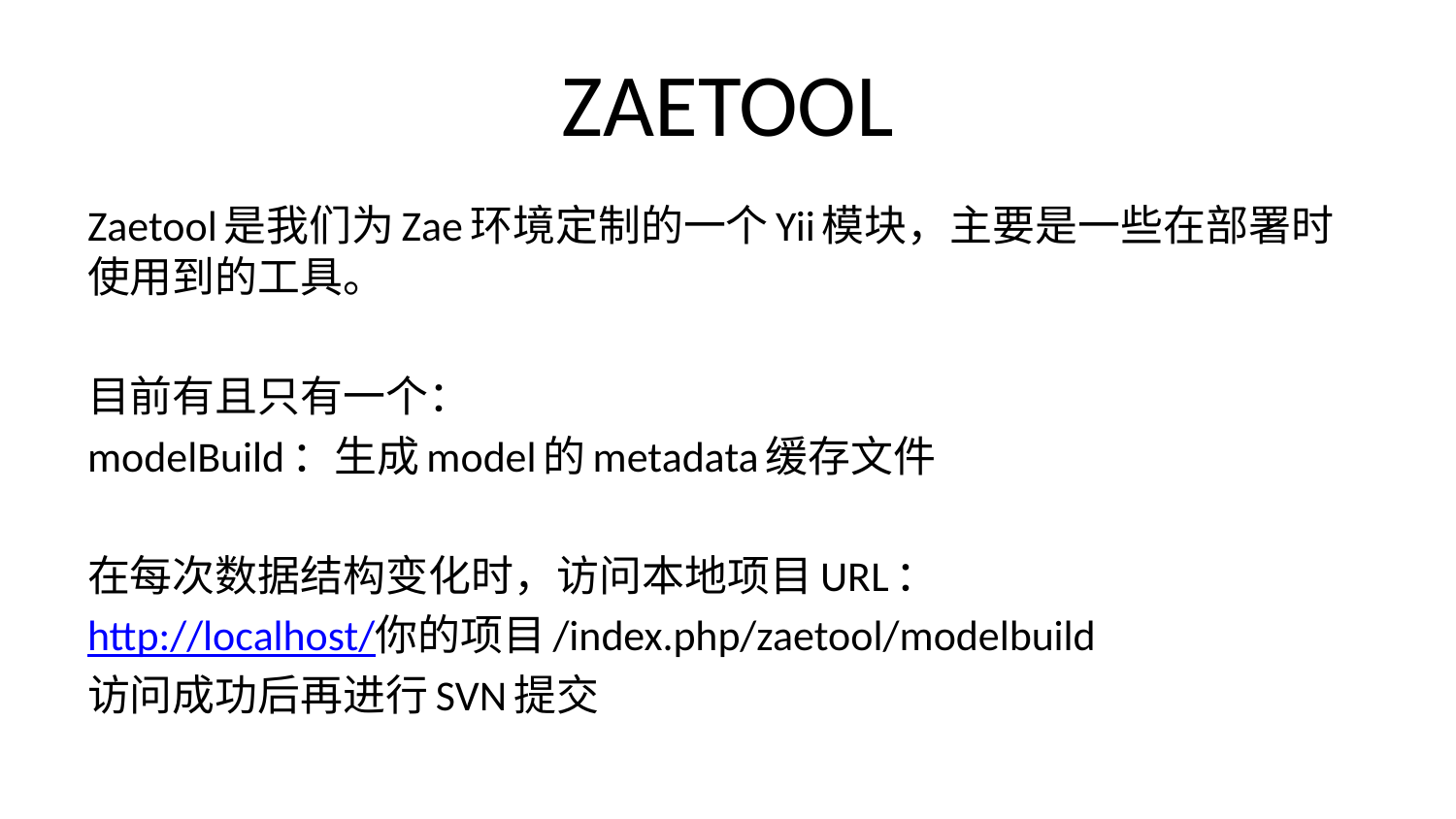

# ZAETOOL
Zaetool是我们为Zae环境定制的一个Yii模块，主要是一些在部署时使用到的工具。

目前有且只有一个：
modelBuild：生成model的metadata缓存文件

在每次数据结构变化时，访问本地项目URL：
http://localhost/你的项目/index.php/zaetool/modelbuild
访问成功后再进行SVN提交